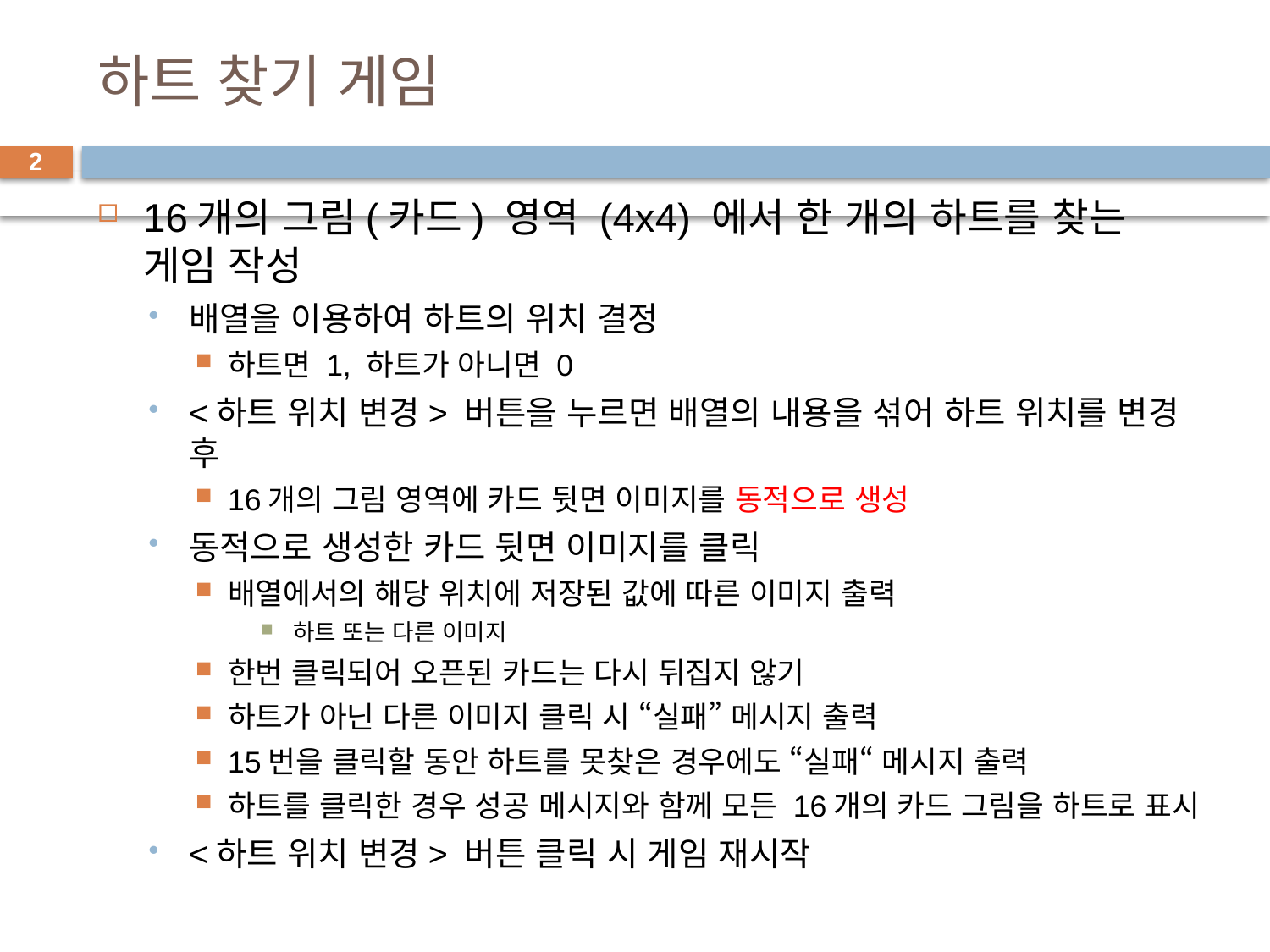

# 하트 찾기 게임
2
16개의 그림(카드) 영역 (4x4) 에서 한 개의 하트를 찾는 게임 작성
배열을 이용하여 하트의 위치 결정
하트면 1, 하트가 아니면 0
<하트 위치 변경> 버튼을 누르면 배열의 내용을 섞어 하트 위치를 변경 후
16개의 그림 영역에 카드 뒷면 이미지를 동적으로 생성
동적으로 생성한 카드 뒷면 이미지를 클릭
배열에서의 해당 위치에 저장된 값에 따른 이미지 출력
하트 또는 다른 이미지
한번 클릭되어 오픈된 카드는 다시 뒤집지 않기
하트가 아닌 다른 이미지 클릭 시 “실패” 메시지 출력
15번을 클릭할 동안 하트를 못찾은 경우에도 “실패“ 메시지 출력
하트를 클릭한 경우 성공 메시지와 함께 모든 16개의 카드 그림을 하트로 표시
<하트 위치 변경> 버튼 클릭 시 게임 재시작